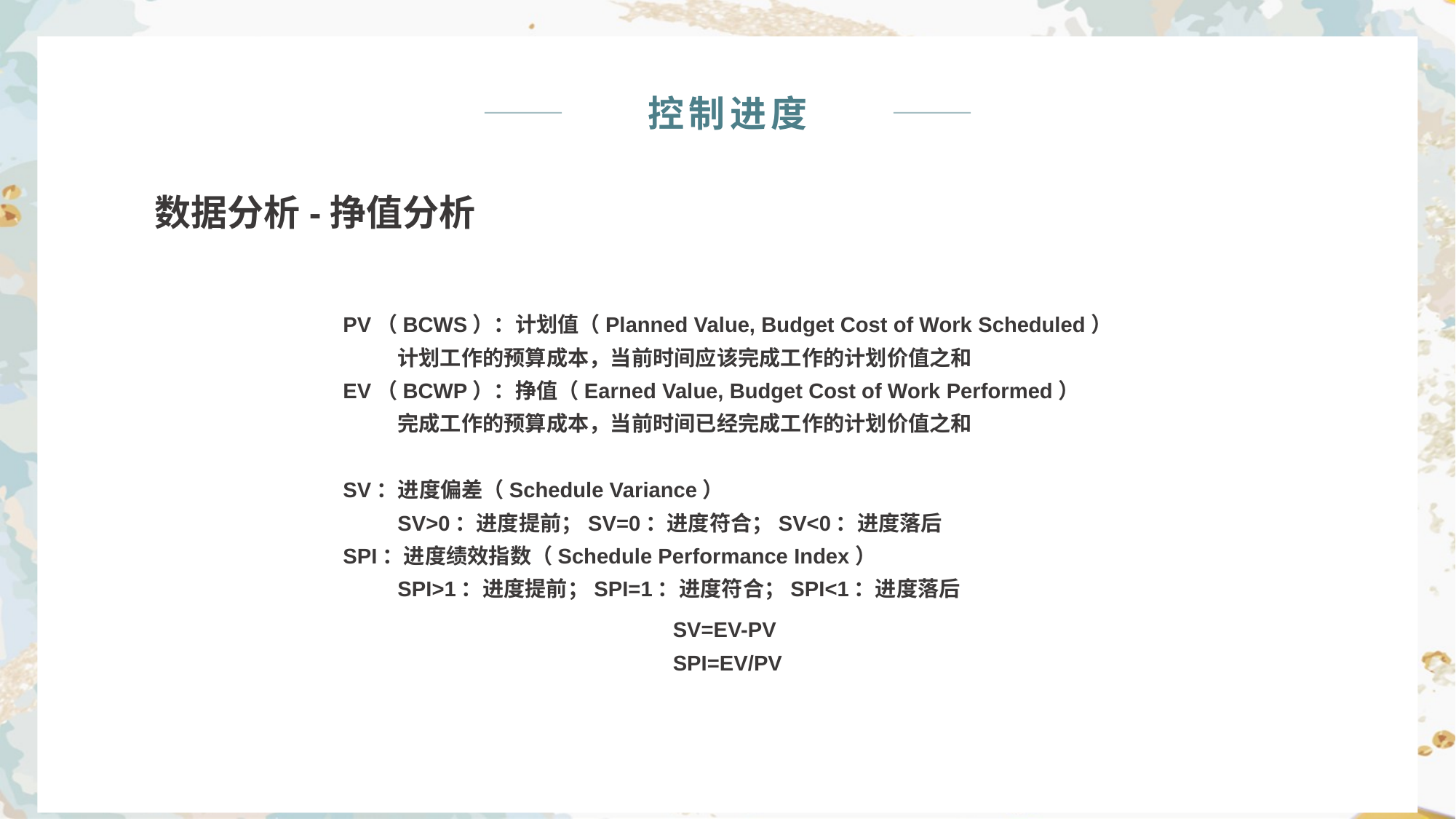

控制进度

数据分析-挣值分析
PV（BCWS）：计划值（Planned Value, Budget Cost of Work Scheduled）
计划工作的预算成本，当前时间应该完成工作的计划价值之和
EV（BCWP）：挣值（Earned Value, Budget Cost of Work Performed）
完成工作的预算成本，当前时间已经完成工作的计划价值之和

SV：进度偏差（Schedule Variance）
SV>0：进度提前；SV=0：进度符合；SV<0：进度落后
SPI：进度绩效指数（Schedule Performance Index）
SPI>1：进度提前；SPI=1：进度符合；SPI<1：进度落后
SV=EV-PV
SPI=EV/PV